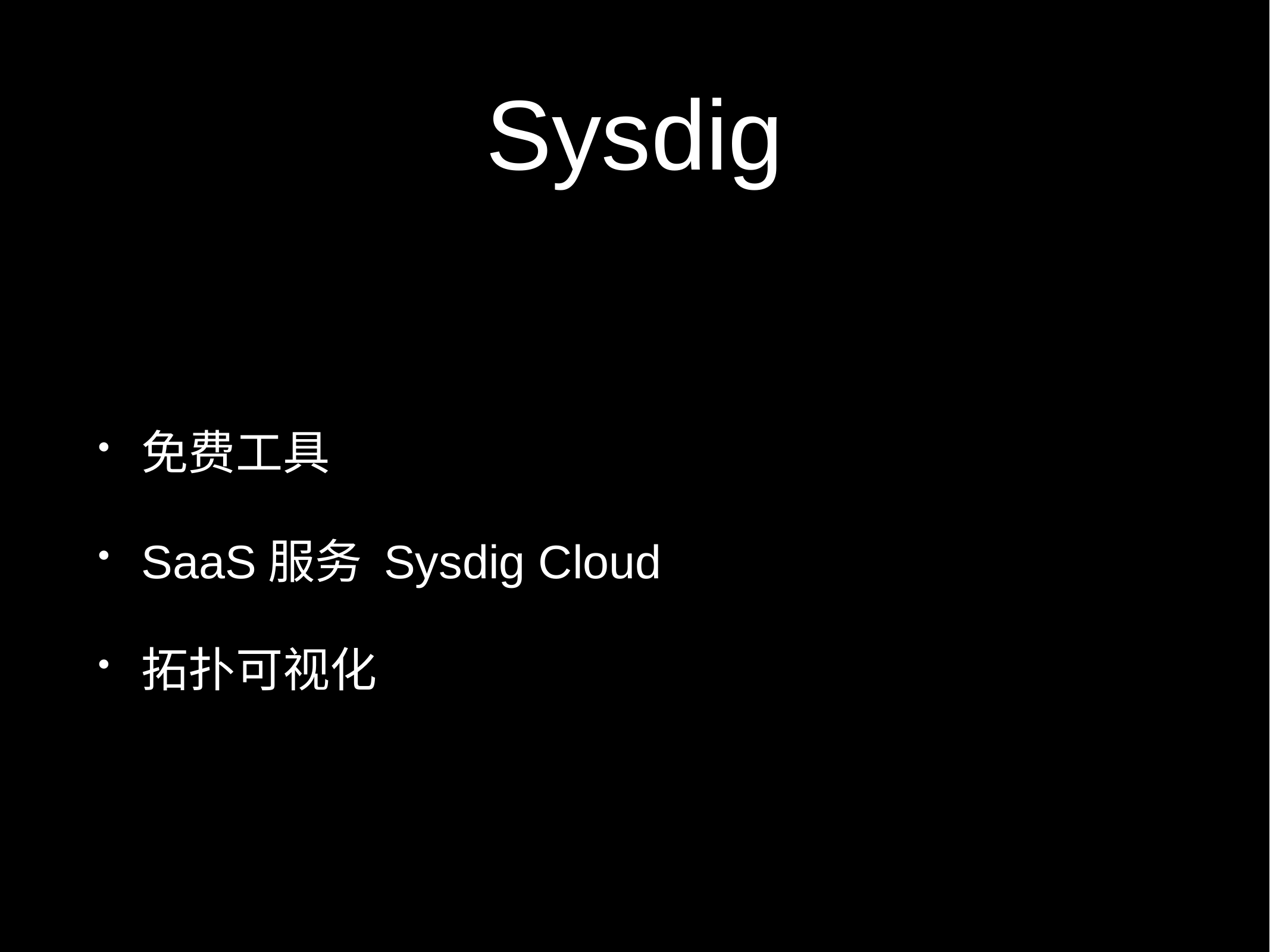

# Sysdig
免费工具
SaaS服务 Sysdig Cloud
拓扑可视化